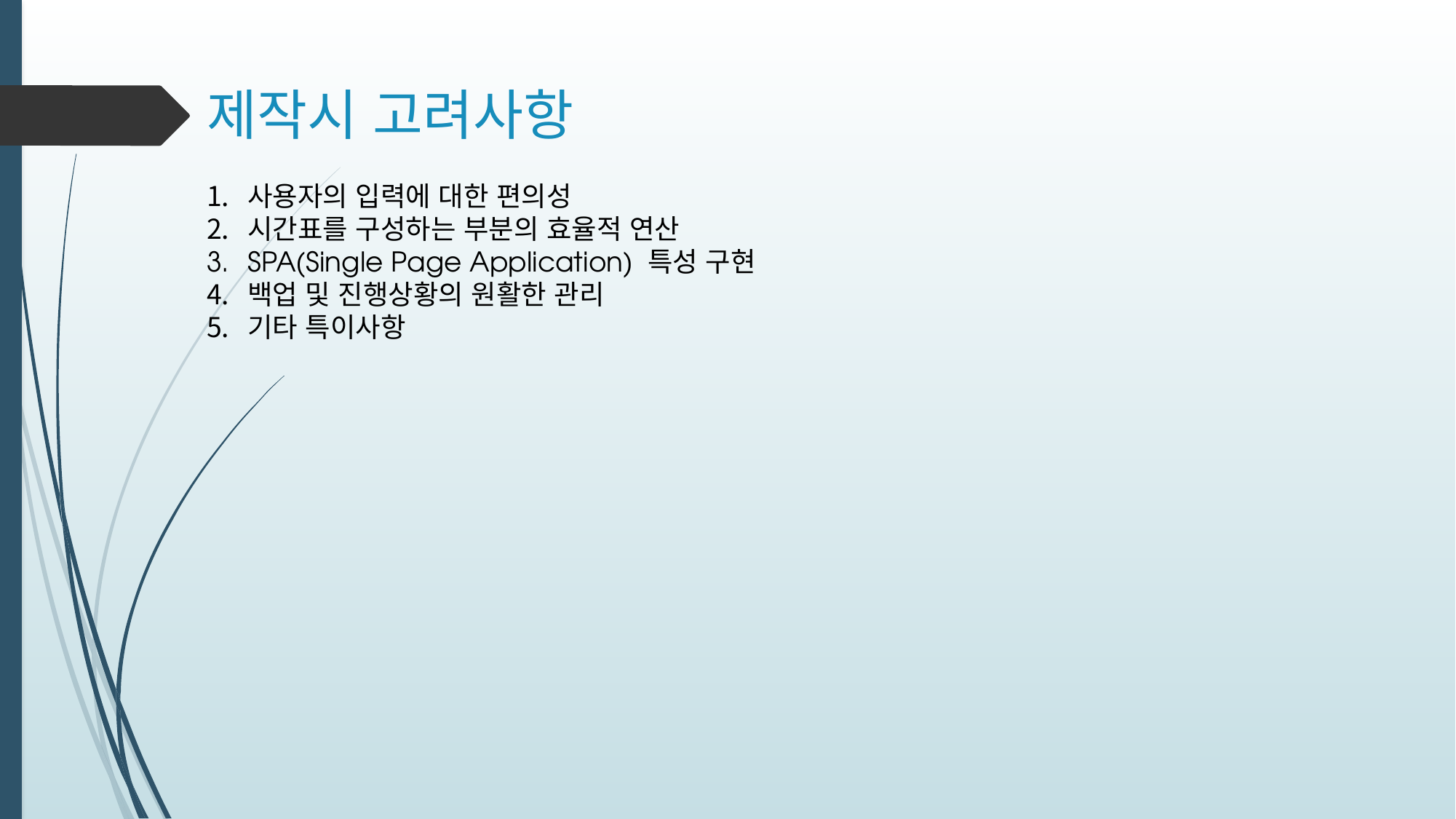

# 제작시 고려사항
사용자의 입력에 대한 편의성
시간표를 구성하는 부분의 효율적 연산
SPA(Single Page Application) 특성 구현
백업 및 진행상황의 원활한 관리
기타 특이사항